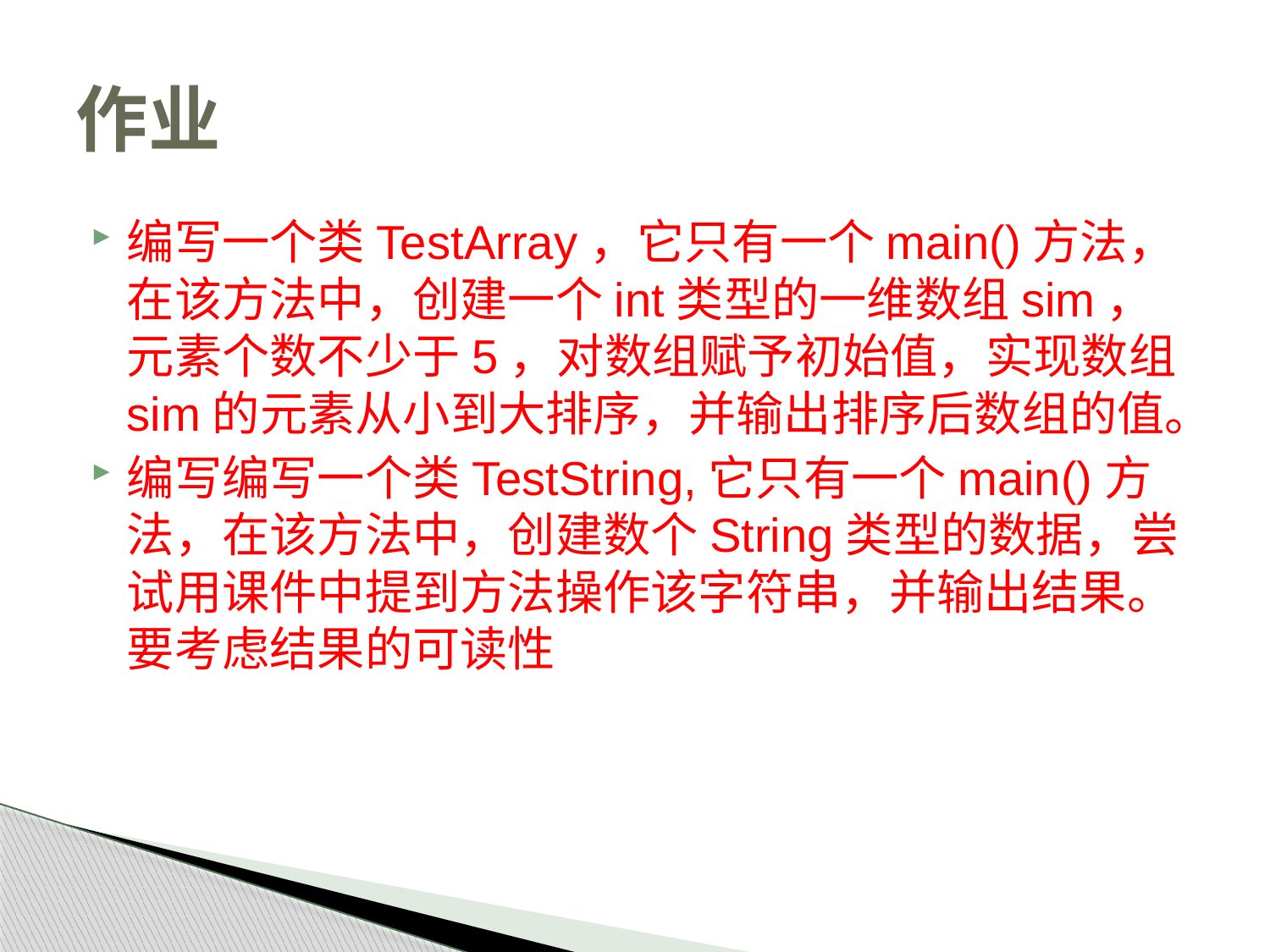

# 作业
编写一个类TestArray，它只有一个main()方法，在该方法中，创建一个int类型的一维数组sim，元素个数不少于5，对数组赋予初始值，实现数组sim的元素从小到大排序，并输出排序后数组的值。
编写编写一个类TestString,它只有一个main()方法，在该方法中，创建数个String类型的数据，尝试用课件中提到方法操作该字符串，并输出结果。要考虑结果的可读性